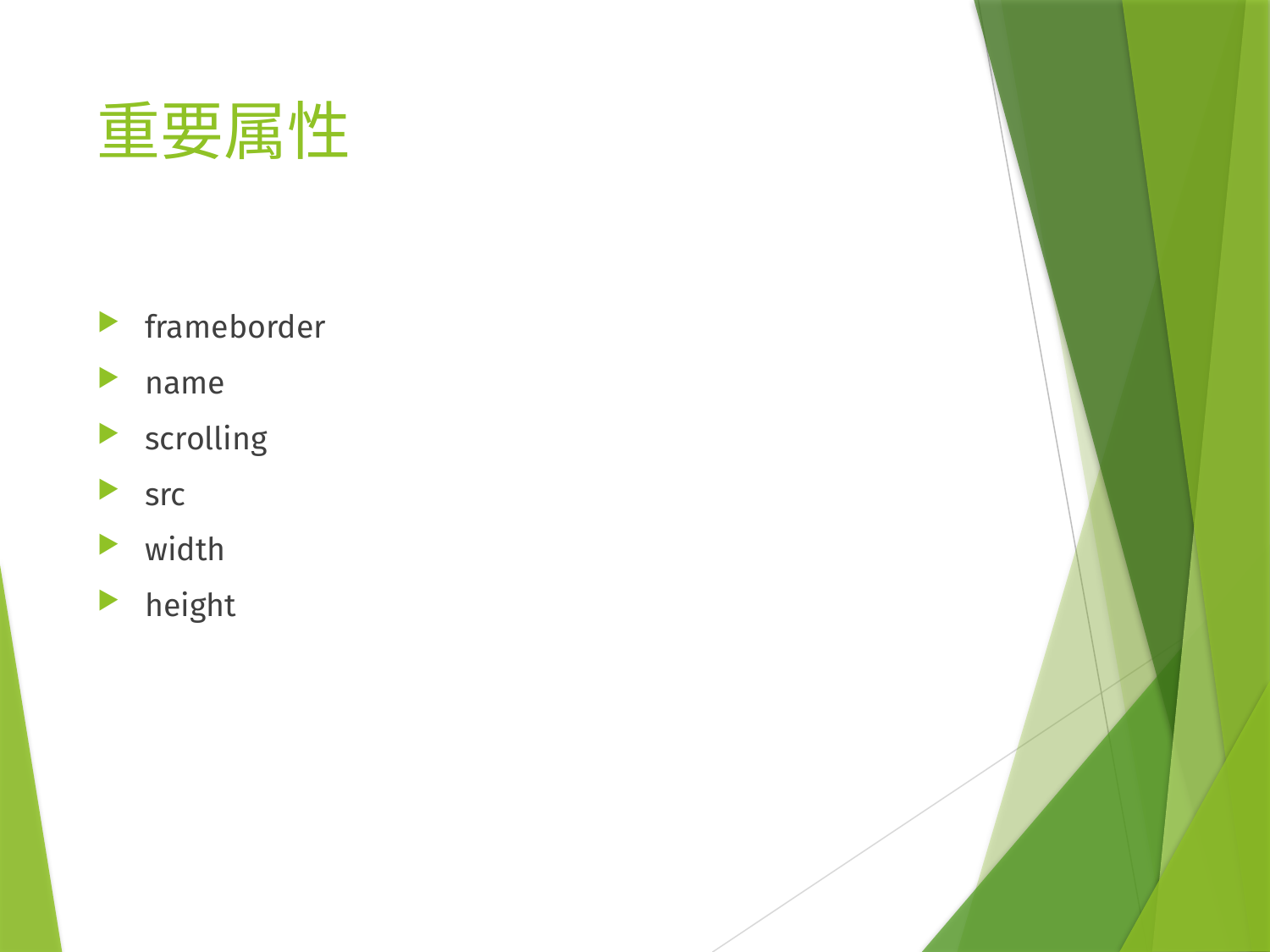

# 重要属性
frameborder
name
scrolling
src
width
height